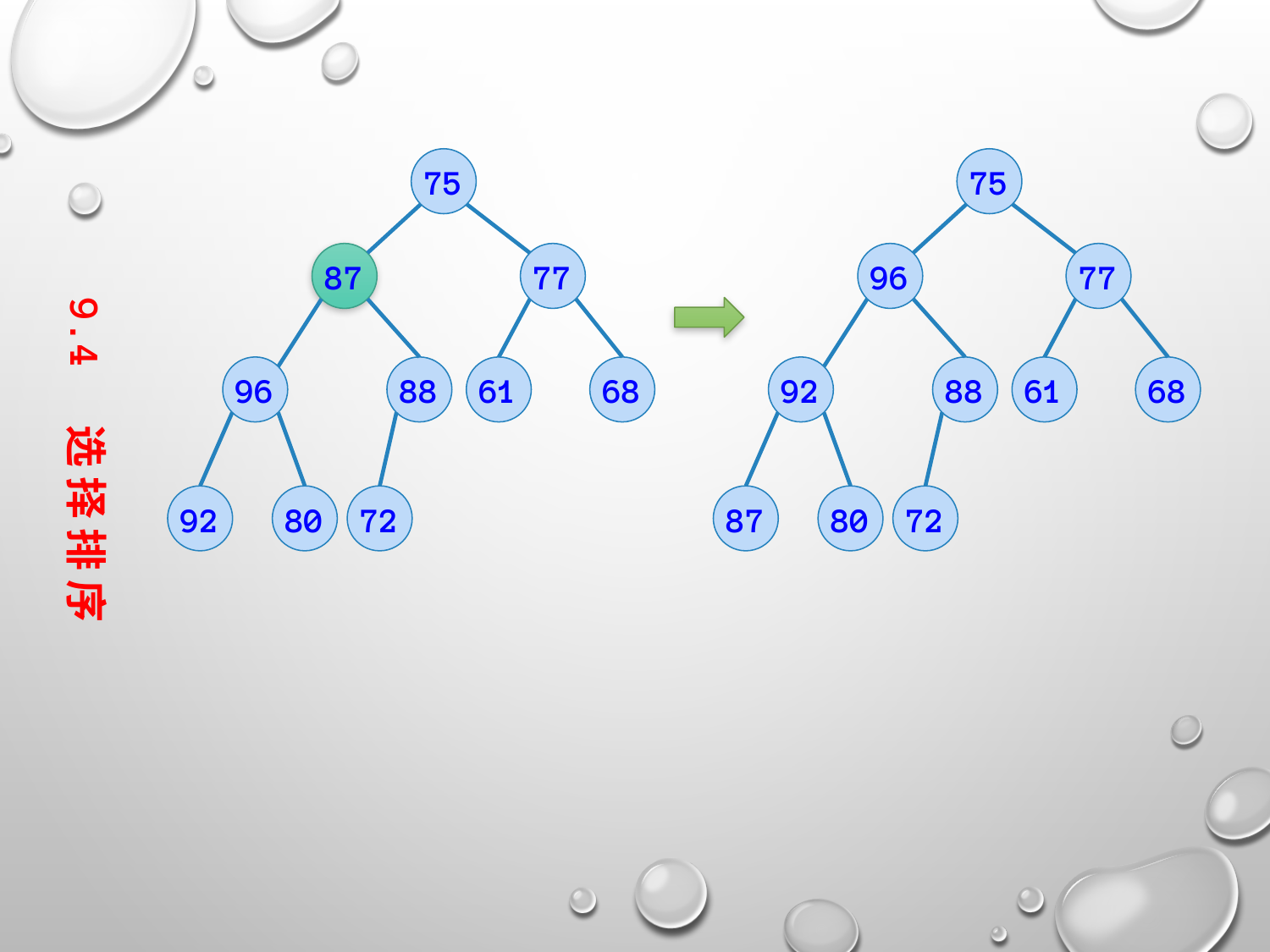

75
87
77
96
88
61
68
92
80
72
75
96
77
92
88
61
68
87
80
72
9.4  选 择 排 序